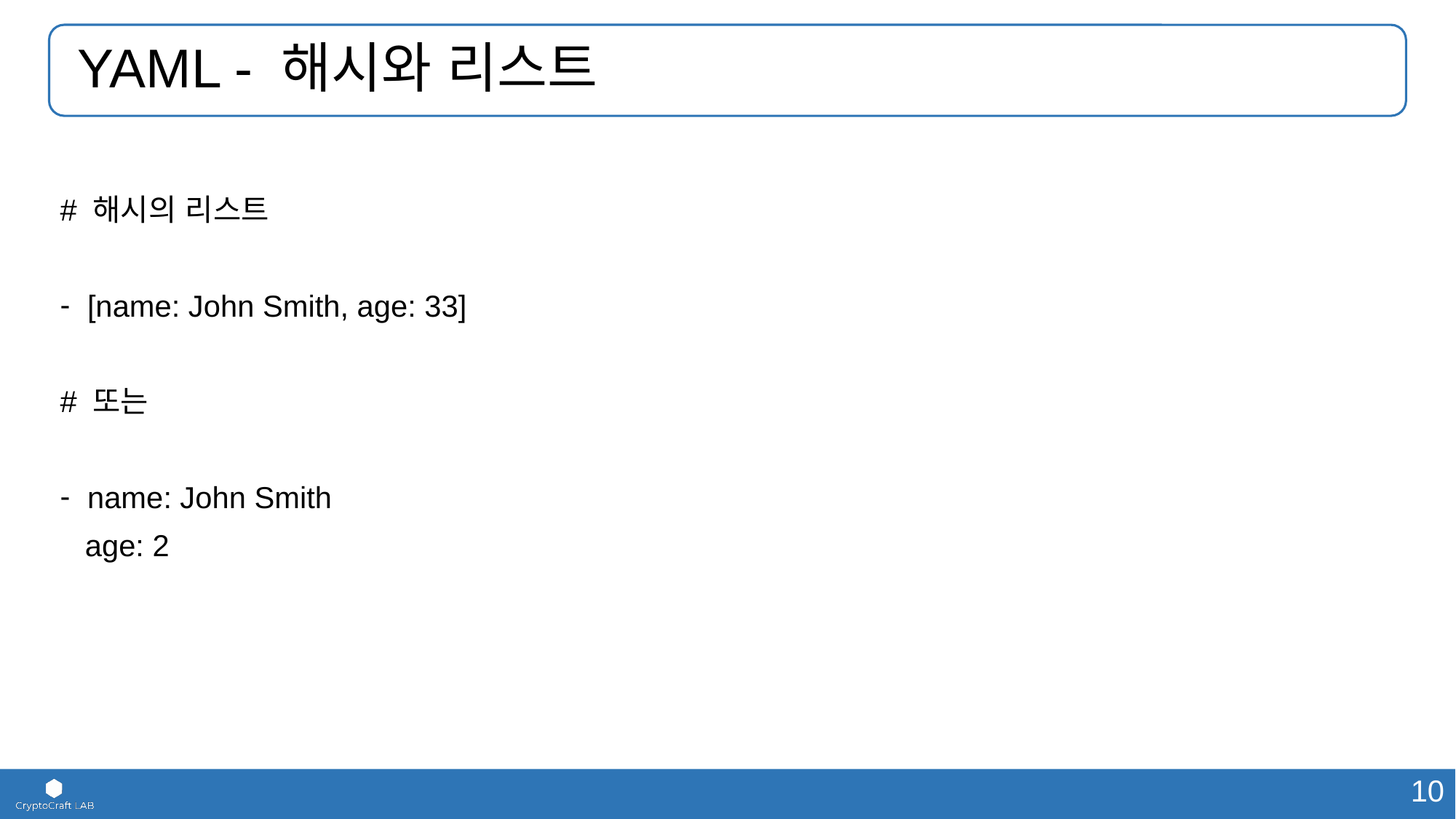

# YAML - 해시와 리스트

# 해시의 리스트

[name: John Smith, age: 33]

# 또는

name: John Smith
   age: 2